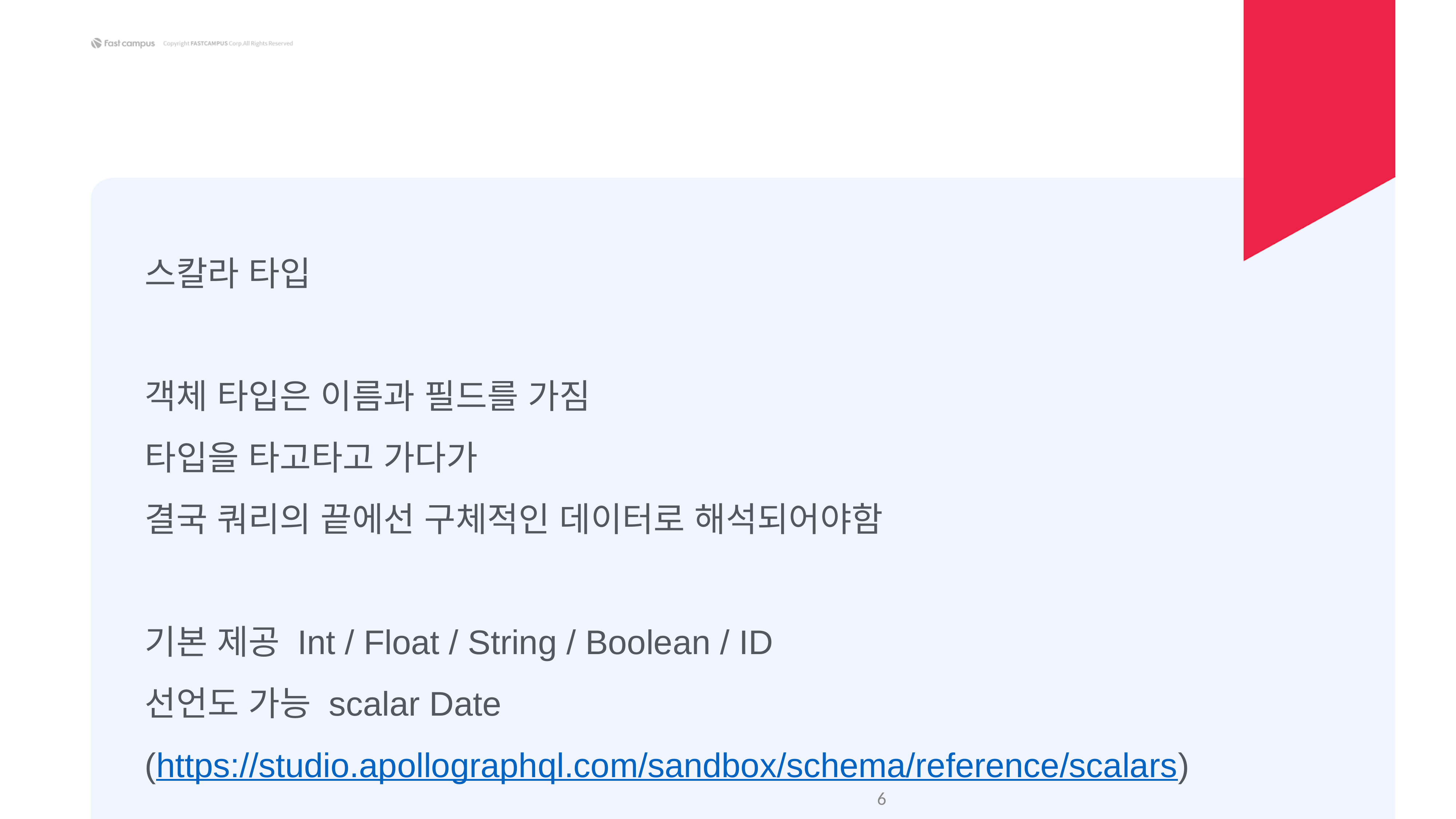

스칼라 타입

객체 타입은 이름과 필드를 가짐
타입을 타고타고 가다가
결국 쿼리의 끝에선 구체적인 데이터로 해석되어야함

기본 제공 Int / Float / String / Boolean / ID
선언도 가능 scalar Date
(https://studio.apollographql.com/sandbox/schema/reference/scalars)

6